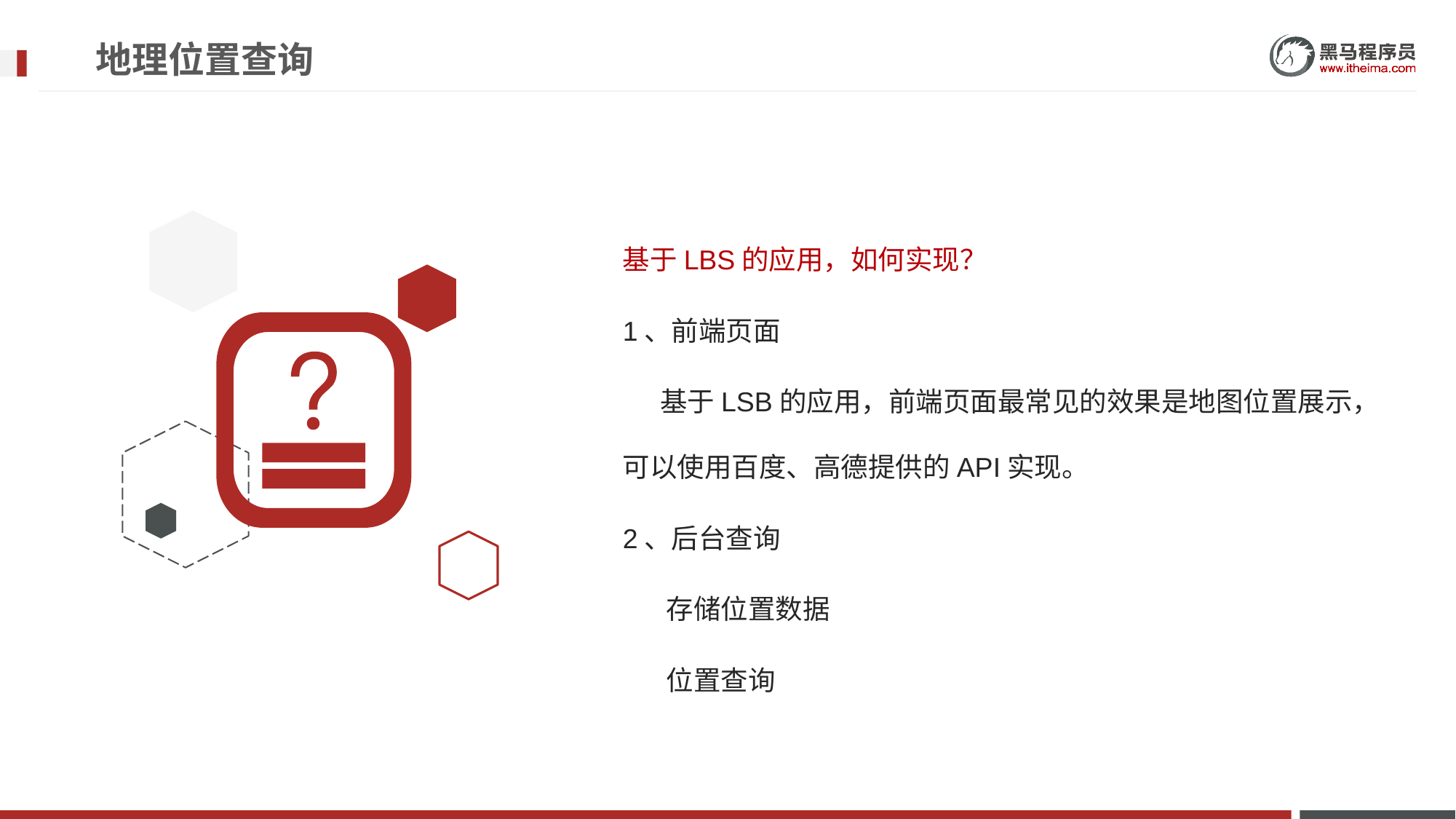

# 地理位置查询
基于LBS的应用，如何实现？
1、前端页面
     基于LSB的应用，前端页面最常见的效果是地图位置展示，可以使用百度、高德提供的API实现。
2、后台查询
      存储位置数据
      位置查询